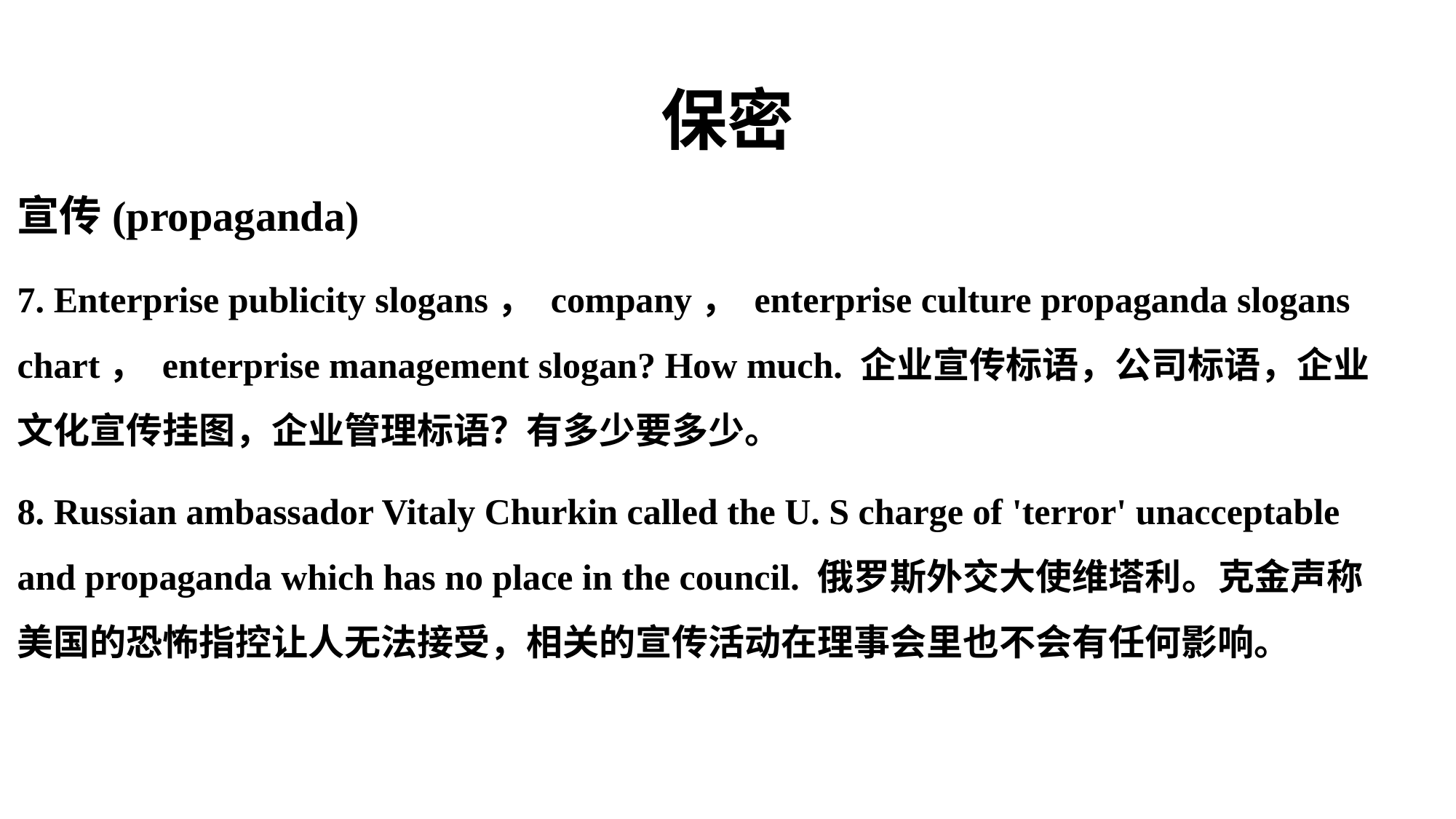

# 保密
宣传(propaganda)
7. Enterprise publicity slogans， company， enterprise culture propaganda slogans chart， enterprise management slogan? How much. 企业宣传标语，公司标语，企业文化宣传挂图，企业管理标语？有多少要多少。
8. Russian ambassador Vitaly Churkin called the U. S charge of 'terror' unacceptable and propaganda which has no place in the council. 俄罗斯外交大使维塔利。克金声称美国的恐怖指控让人无法接受，相关的宣传活动在理事会里也不会有任何影响。